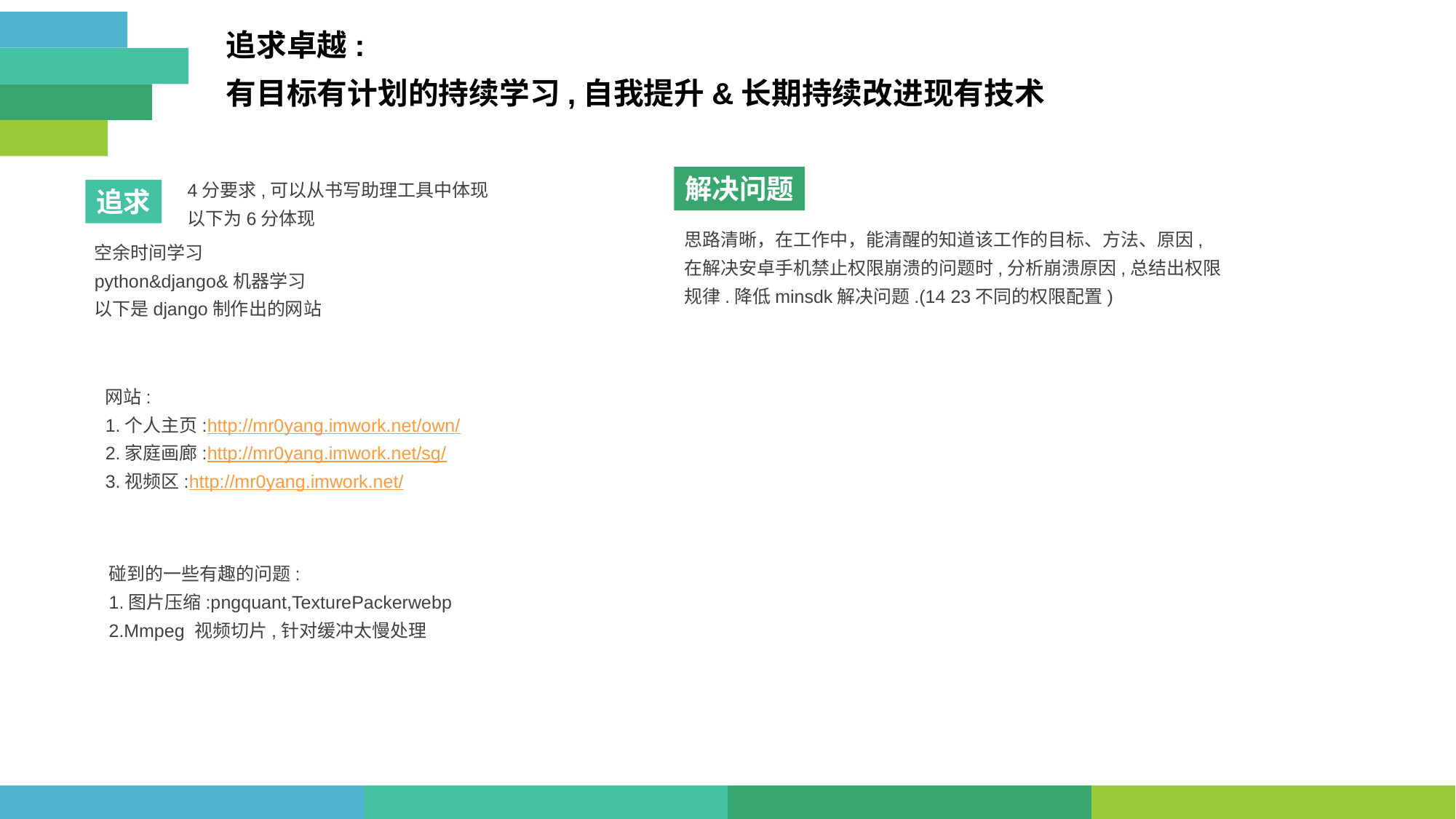

追求卓越:
有目标有计划的持续学习,自我提升&长期持续改进现有技术
4分要求,可以从书写助理工具中体现
以下为6分体现
解决问题
追求
思路清晰，在工作中，能清醒的知道该工作的目标、方法、原因,
在解决安卓手机禁止权限崩溃的问题时,分析崩溃原因,总结出权限规律.降低minsdk解决问题.(14 23不同的权限配置)
空余时间学习
python&django&机器学习
以下是django制作出的网站
网站:
1.个人主页:http://mr0yang.imwork.net/own/
2.家庭画廊:http://mr0yang.imwork.net/sg/
3.视频区:http://mr0yang.imwork.net/
碰到的一些有趣的问题:
1.图片压缩:pngquant,TexturePackerwebp
2.Mmpeg 视频切片,针对缓冲太慢处理